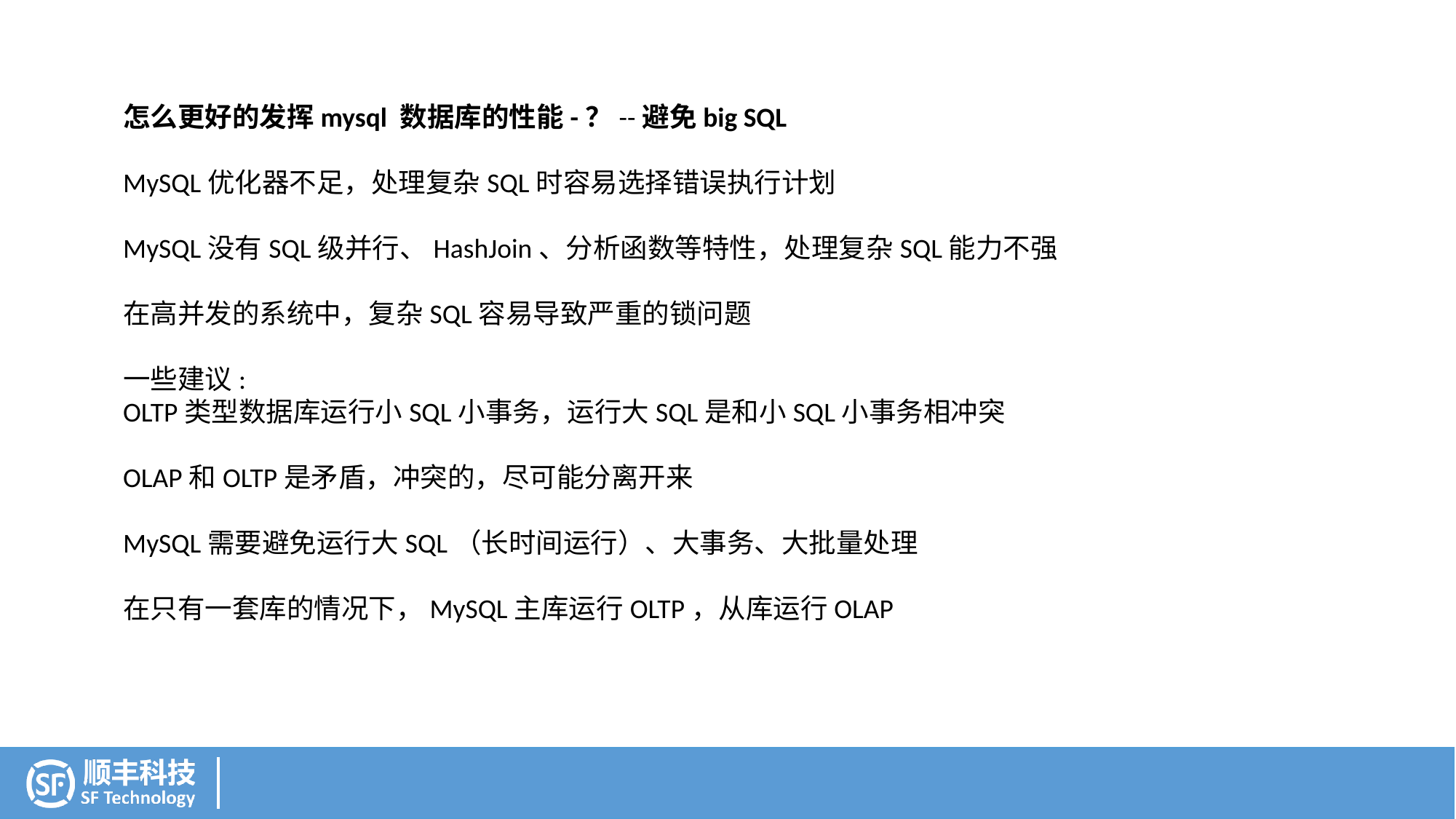

怎么更好的发挥mysql 数据库的性能-？--避免big SQL

MySQL优化器不足，处理复杂SQL时容易选择错误执行计划

MySQL没有SQL级并行、HashJoin、分析函数等特性，处理复杂SQL能力不强

在高并发的系统中，复杂SQL容易导致严重的锁问题

一些建议:
OLTP类型数据库运行小SQL小事务，运行大SQL是和小SQL小事务相冲突

OLAP和OLTP是矛盾，冲突的，尽可能分离开来

MySQL需要避免运行大SQL（长时间运行）、大事务、大批量处理

在只有一套库的情况下，MySQL主库运行OLTP，从库运行OLAP